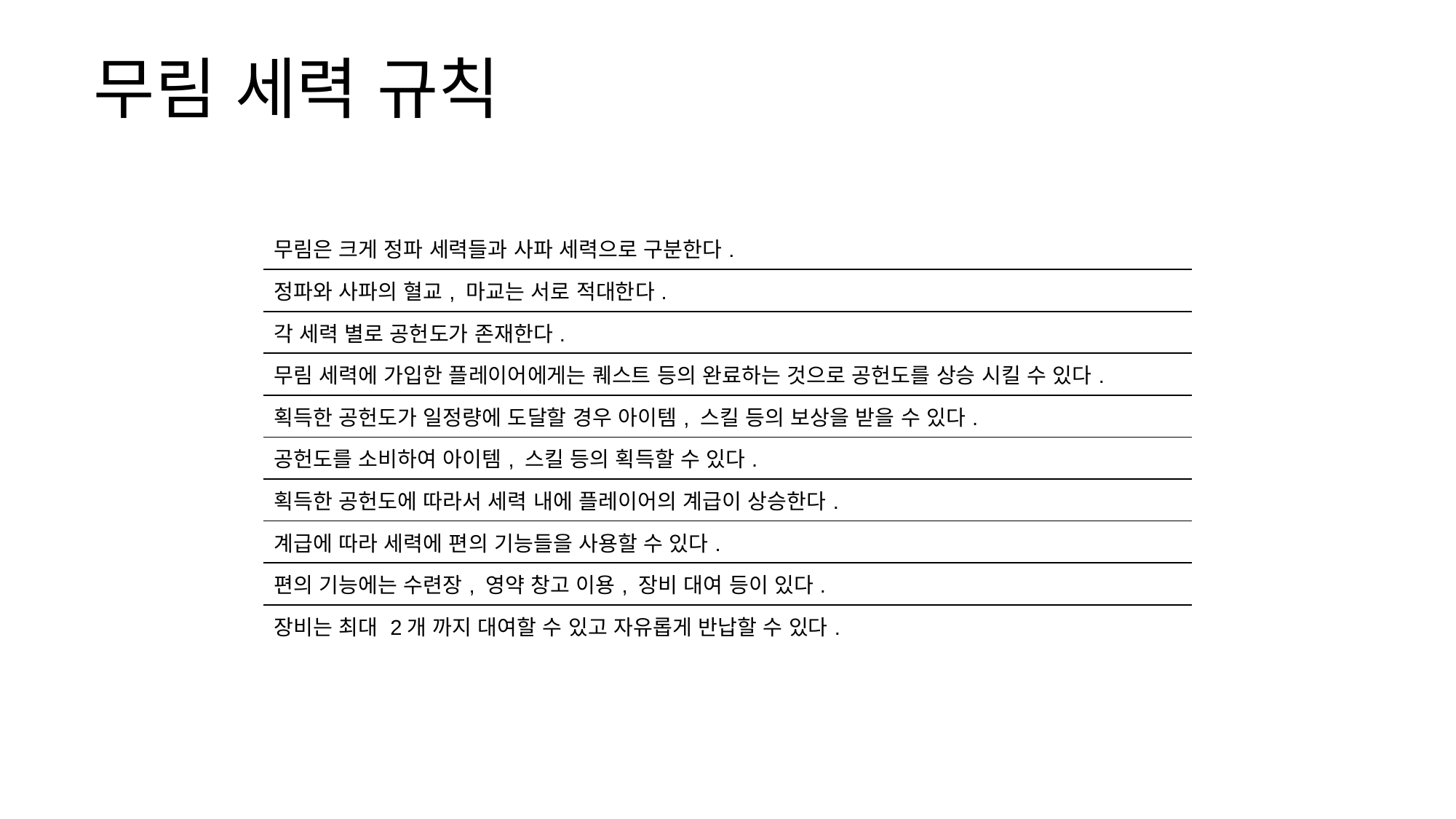

무림 세력 규칙
| 무림은 크게 정파 세력들과 사파 세력으로 구분한다. |
| --- |
| 정파와 사파의 혈교, 마교는 서로 적대한다. |
| 각 세력 별로 공헌도가 존재한다. |
| 무림 세력에 가입한 플레이어에게는 퀘스트 등의 완료하는 것으로 공헌도를 상승 시킬 수 있다. |
| 획득한 공헌도가 일정량에 도달할 경우 아이템, 스킬 등의 보상을 받을 수 있다. |
| 공헌도를 소비하여 아이템, 스킬 등의 획득할 수 있다. |
| 획득한 공헌도에 따라서 세력 내에 플레이어의 계급이 상승한다. |
| 계급에 따라 세력에 편의 기능들을 사용할 수 있다. |
| 편의 기능에는 수련장, 영약 창고 이용, 장비 대여 등이 있다. |
| 장비는 최대 2개 까지 대여할 수 있고 자유롭게 반납할 수 있다. |